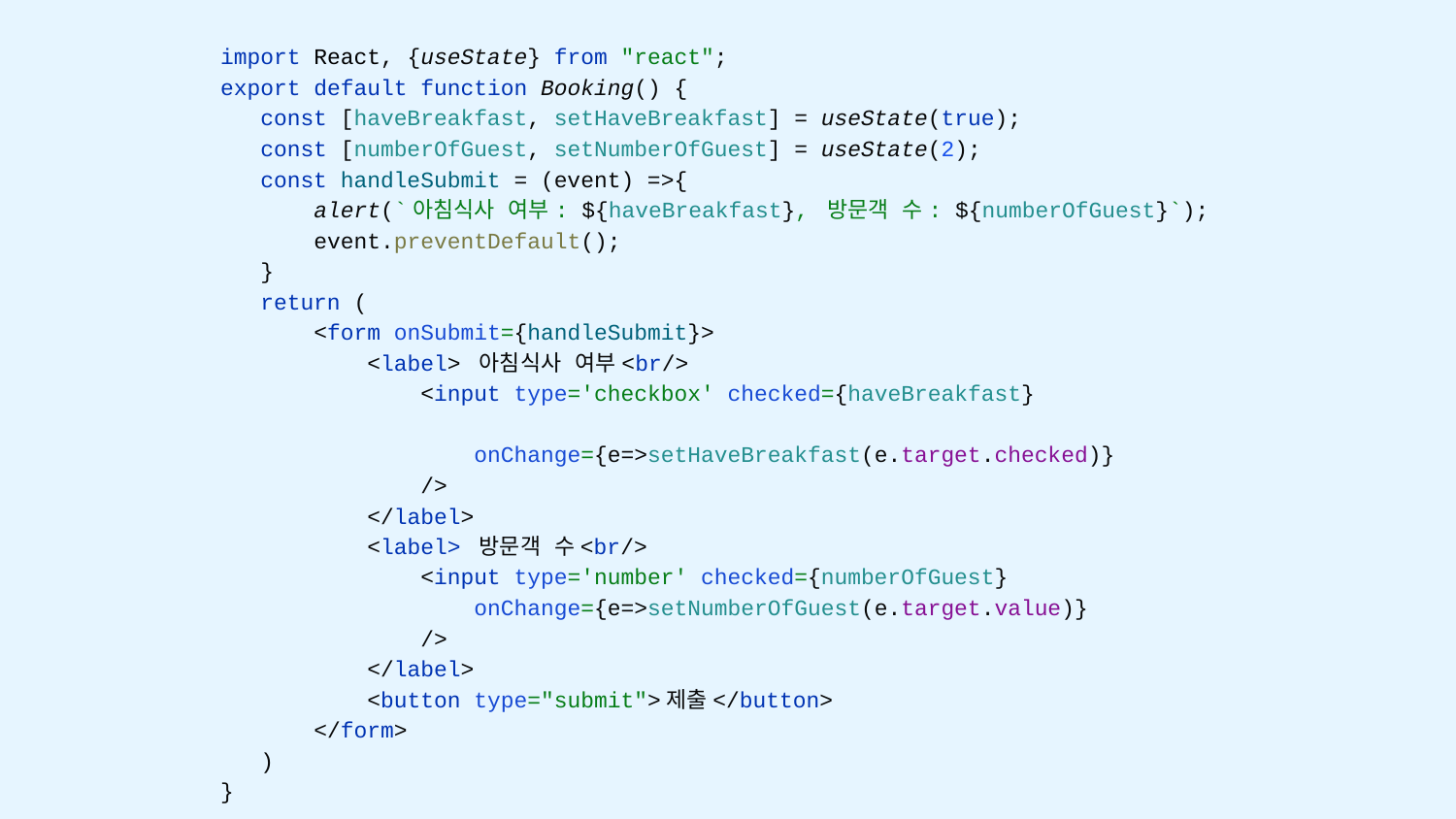

import React, {useState} from "react";
export default function Booking() {
   const [haveBreakfast, setHaveBreakfast] = useState(true);
   const [numberOfGuest, setNumberOfGuest] = useState(2);
   const handleSubmit = (event) =>{
       alert(`아침식사 여부: ${haveBreakfast}, 방문객 수: ${numberOfGuest}`);
       event.preventDefault();
   }
   return (
       <form onSubmit={handleSubmit}>
           <label> 아침식사 여부<br/>
               <input type='checkbox' checked={haveBreakfast}
                   onChange={e=>setHaveBreakfast(e.target.checked)}
               />
           </label>
           <label> 방문객 수<br/>
               <input type='number' checked={numberOfGuest}
                   onChange={e=>setNumberOfGuest(e.target.value)}
               />
           </label>
           <button type="submit">제출</button>
       </form>
   )
}